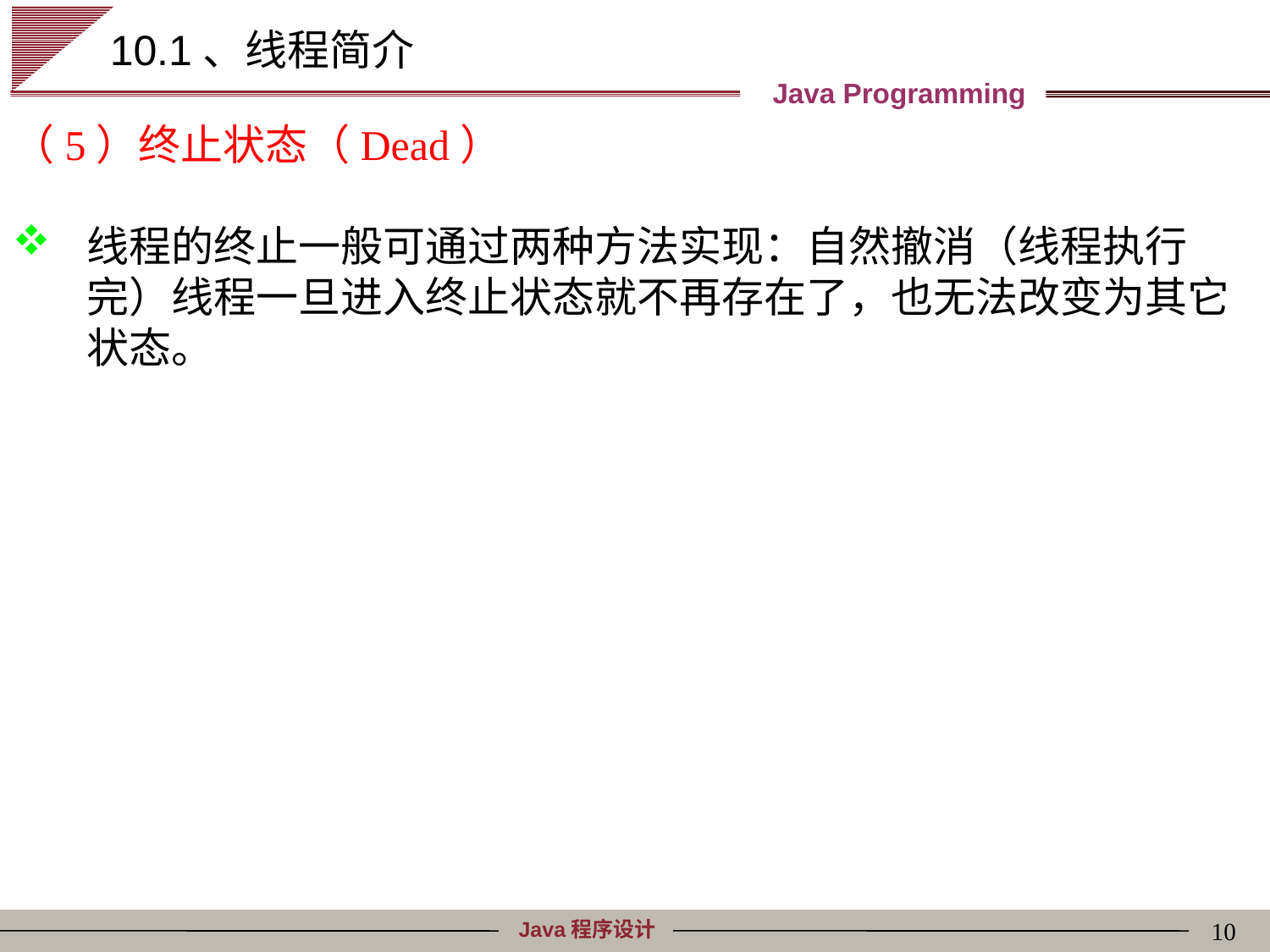

# 10.1、线程简介
（5）终止状态（Dead）

线程的终止一般可通过两种方法实现：自然撤消（线程执行完）线程一旦进入终止状态就不再存在了，也无法改变为其它状态。